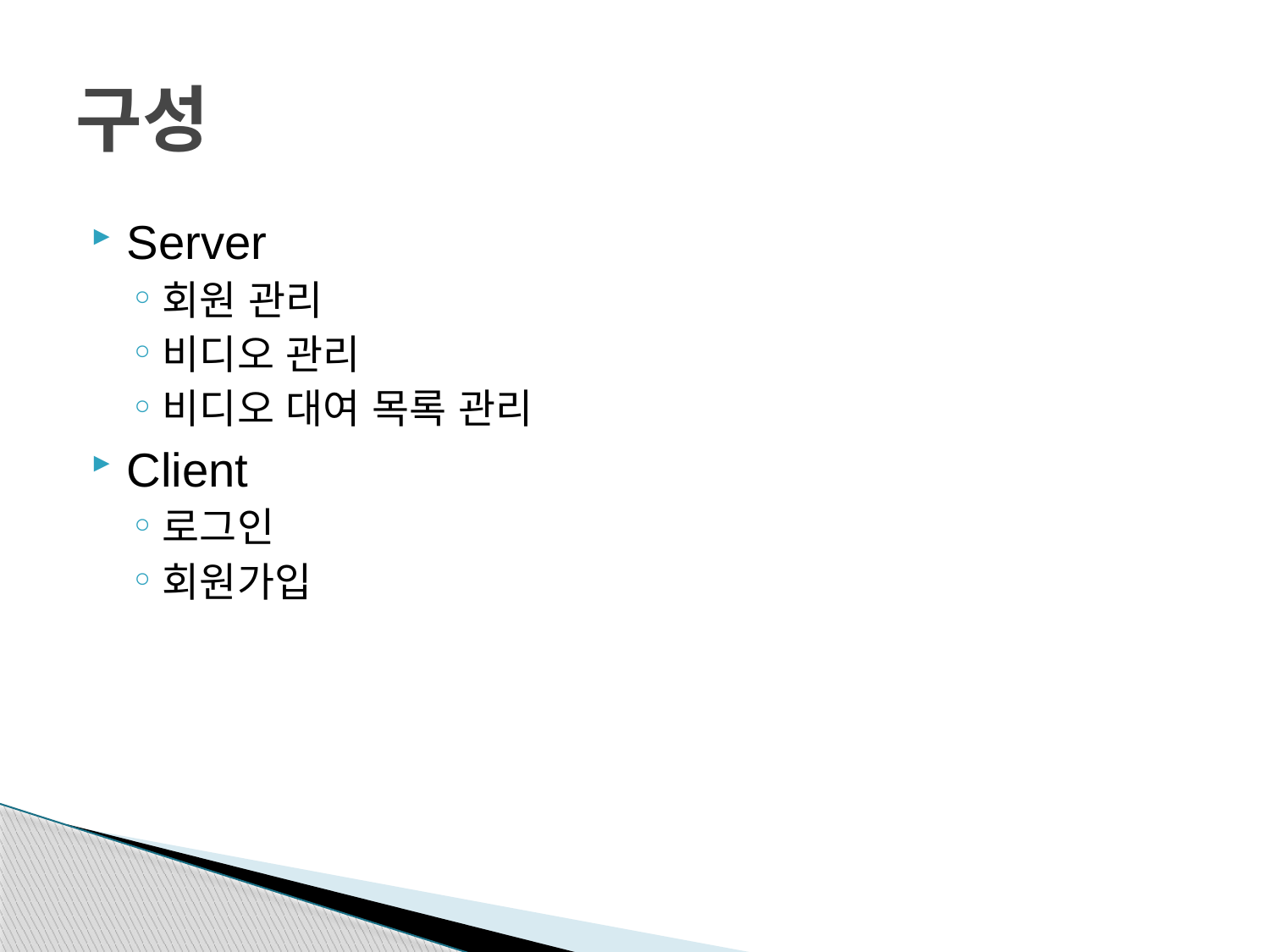

# 구성
Server
회원 관리
비디오 관리
비디오 대여 목록 관리
Client
로그인
회원가입